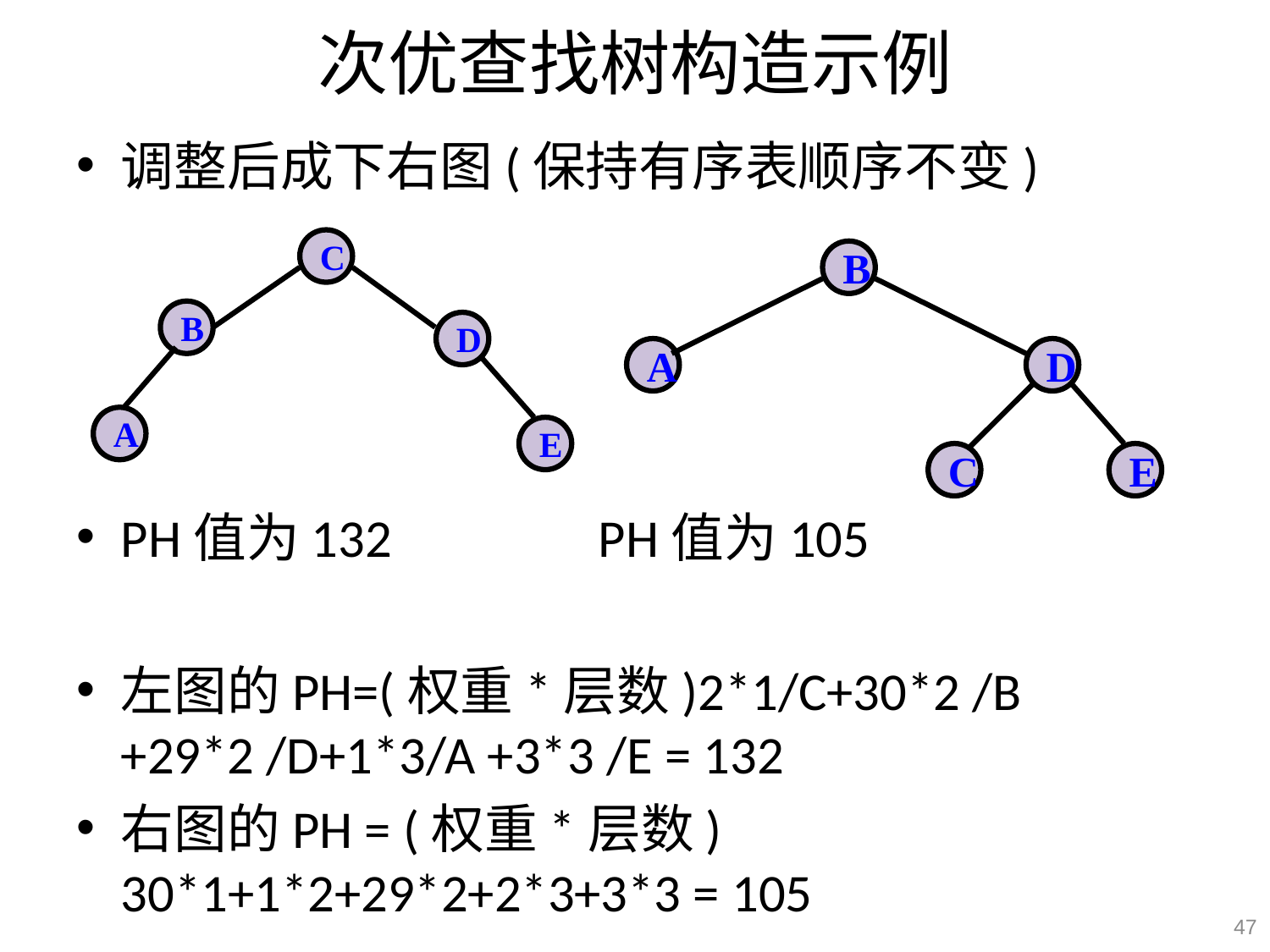

# 次优查找树构造示例
调整后成下右图(保持有序表顺序不变)

PH值为132 	   		PH值为105

左图的PH=(权重*层数)2*1/C+30*2 /B +29*2 /D+1*3/A +3*3 /E = 132
右图的PH = (权重*层数) 30*1+1*2+29*2+2*3+3*3 = 105

C

B
D

A
E
B

A
D

C
E
47